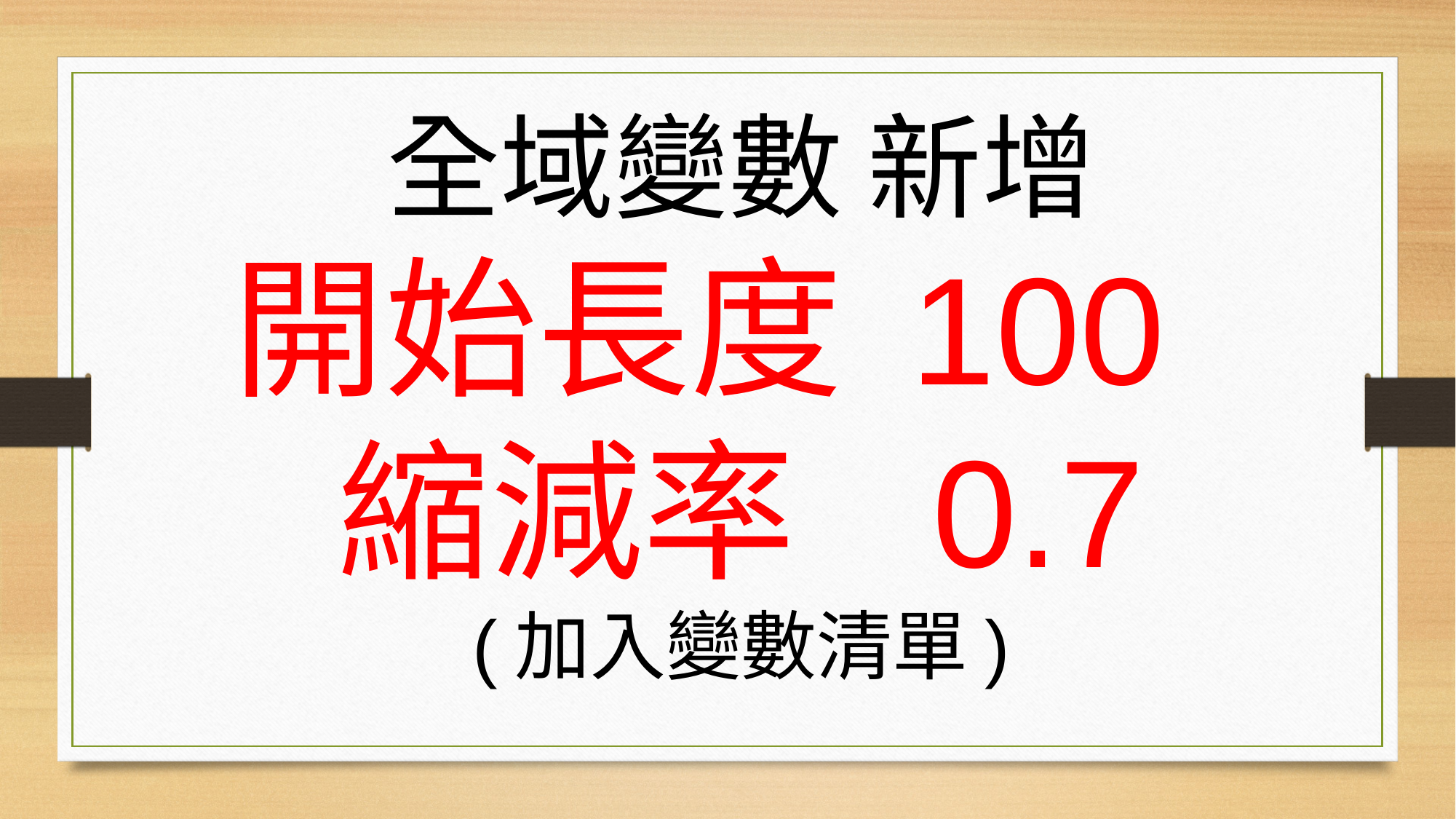

# 全域變數 新增 開始長度 100 縮減率   0.7 (加入變數清單)